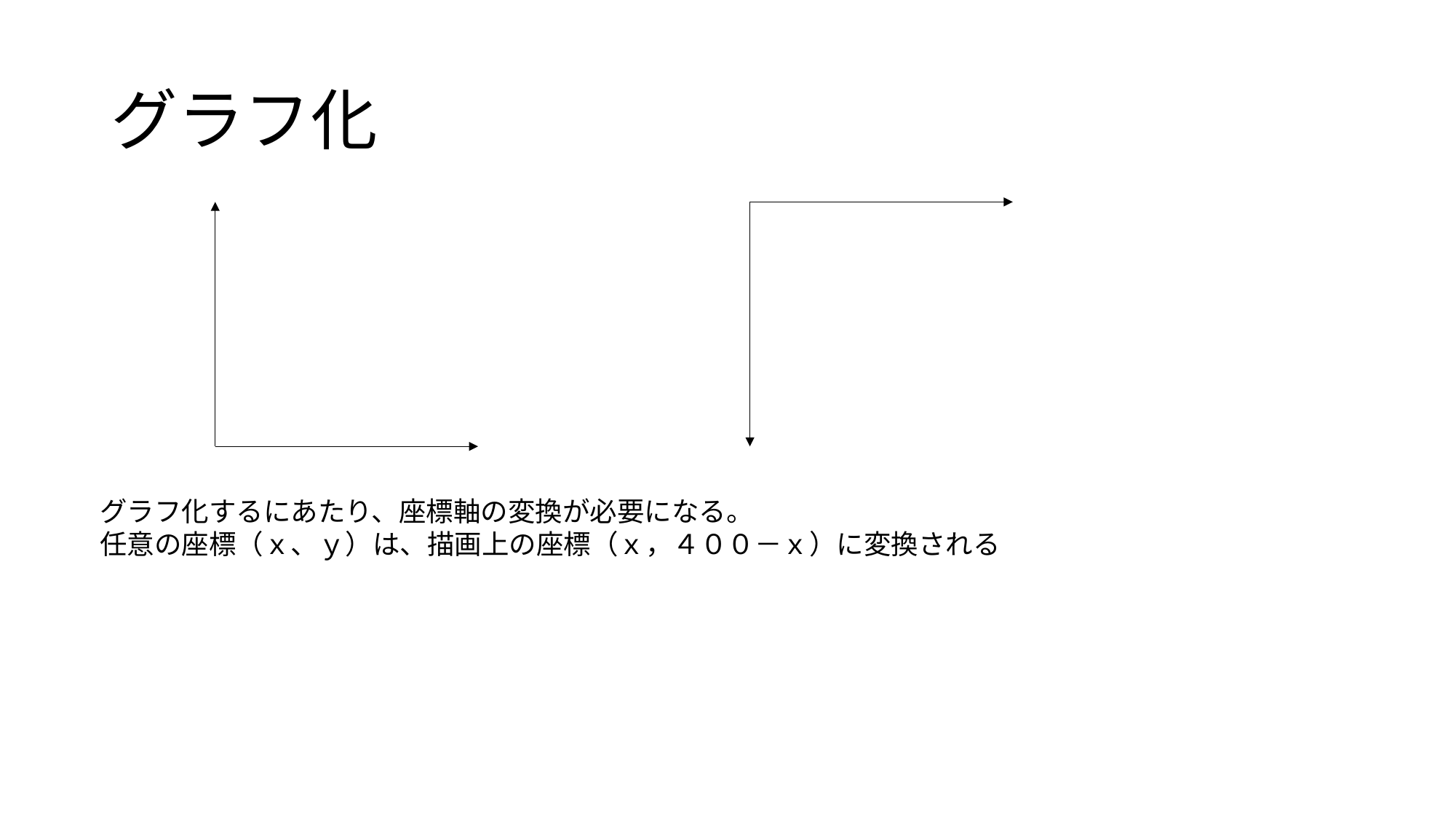

# グラフ化
グラフ化するにあたり、座標軸の変換が必要になる。
任意の座標（ｘ、ｙ）は、描画上の座標（ｘ，４００－ｘ）に変換される